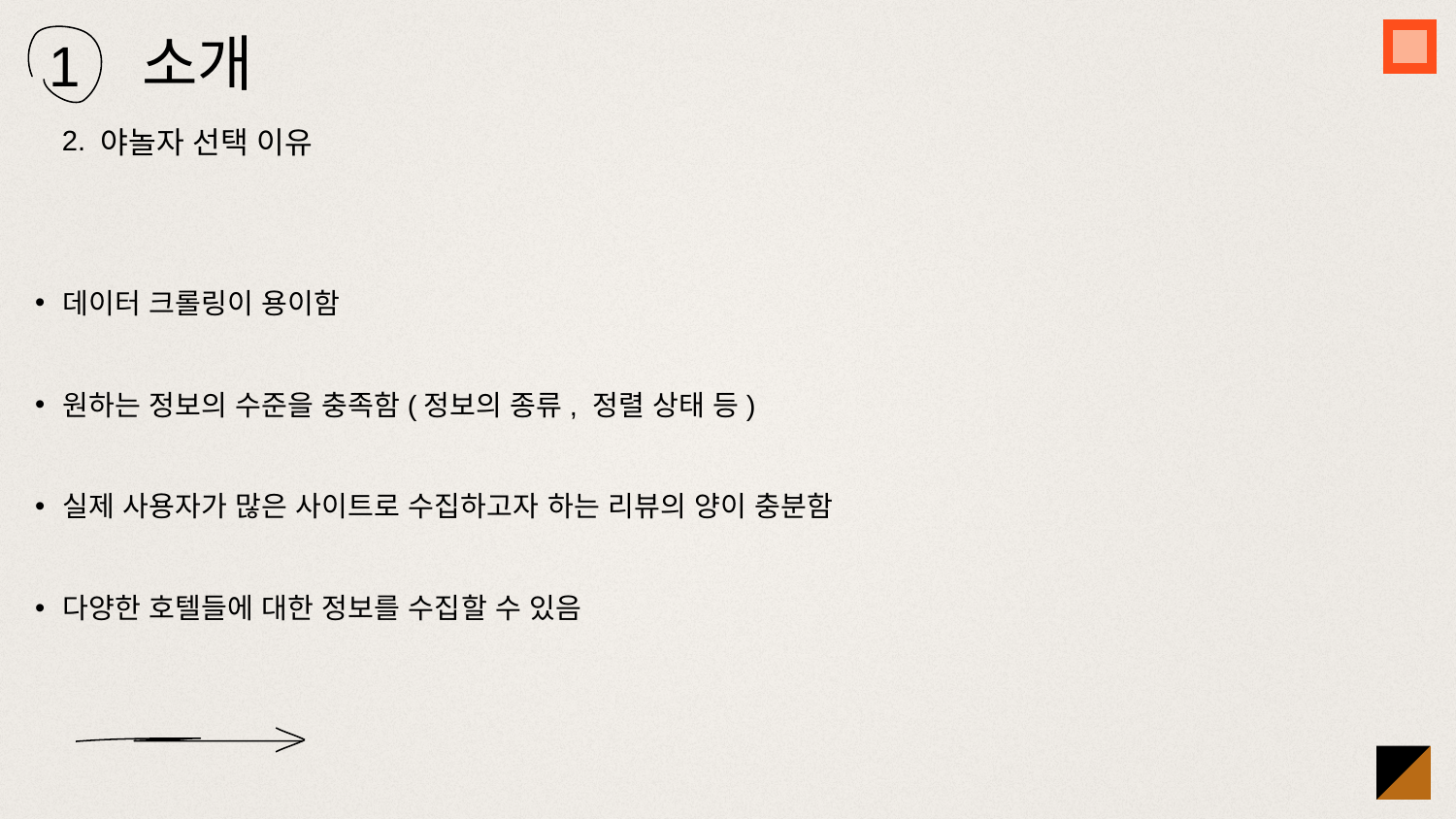

# 소개

1
야놀자 선택 이유
2.
데이터 크롤링이 용이함

원하는 정보의 수준을 충족함(정보의 종류, 정렬 상태 등)

실제 사용자가 많은 사이트로 수집하고자 하는 리뷰의 양이 충분함

다양한 호텔들에 대한 정보를 수집할 수 있음